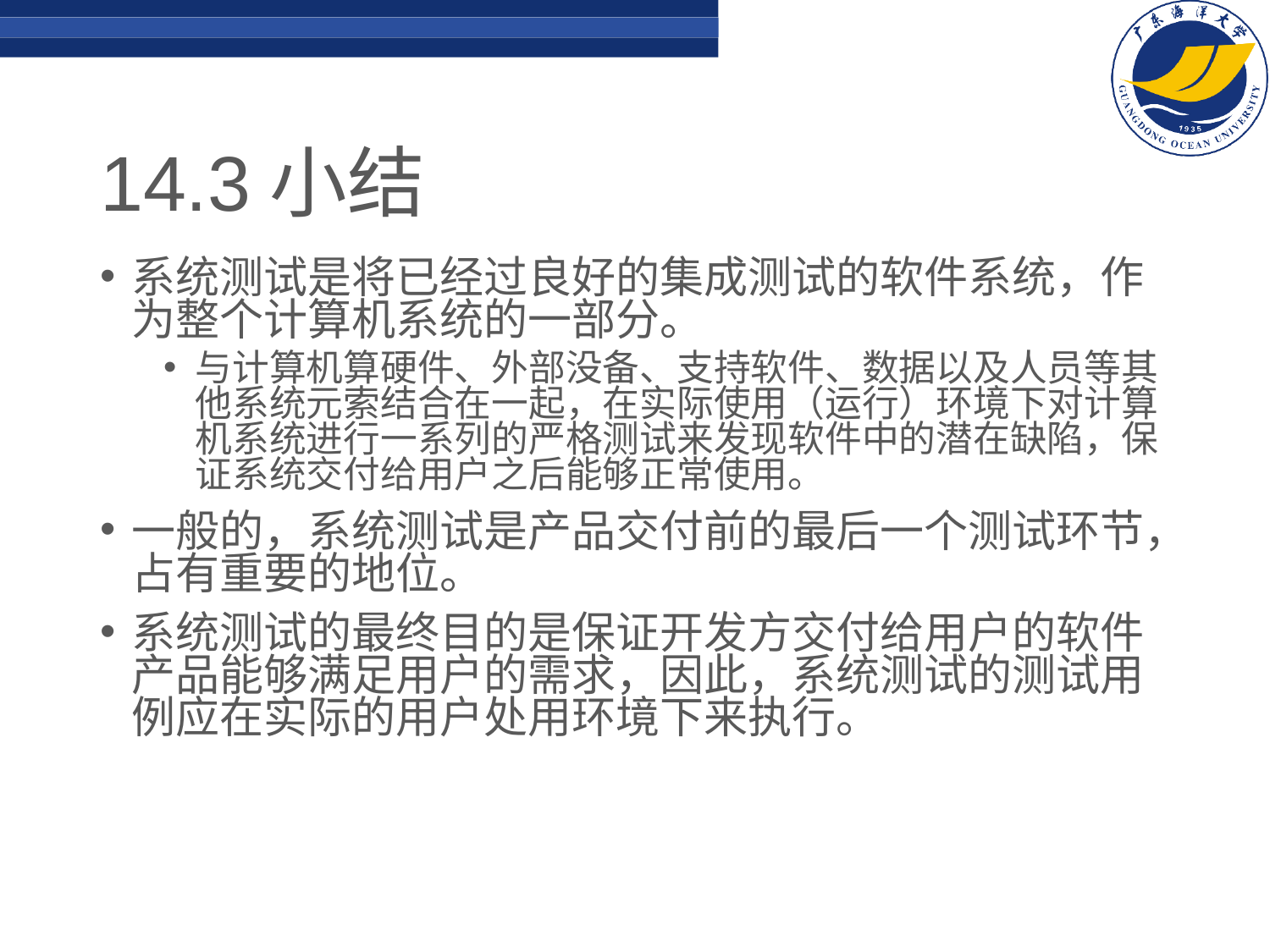

# 14.3小结
系统测试是将已经过良好的集成测试的软件系统，作为整个计算机系统的一部分。
与计算机算硬件、外部没备、支持软件、数据以及人员等其他系统元索结合在一起，在实际使用（运行）环境下对计算机系统进行一系列的严格测试来发现软件中的潜在缺陷，保证系统交付给用户之后能够正常使用。
一般的，系统测试是产品交付前的最后一个测试环节，占有重要的地位。
系统测试的最终目的是保证开发方交付给用户的软件产品能够满足用户的需求，因此，系统测试的测试用例应在实际的用户处用环境下来执行。
41